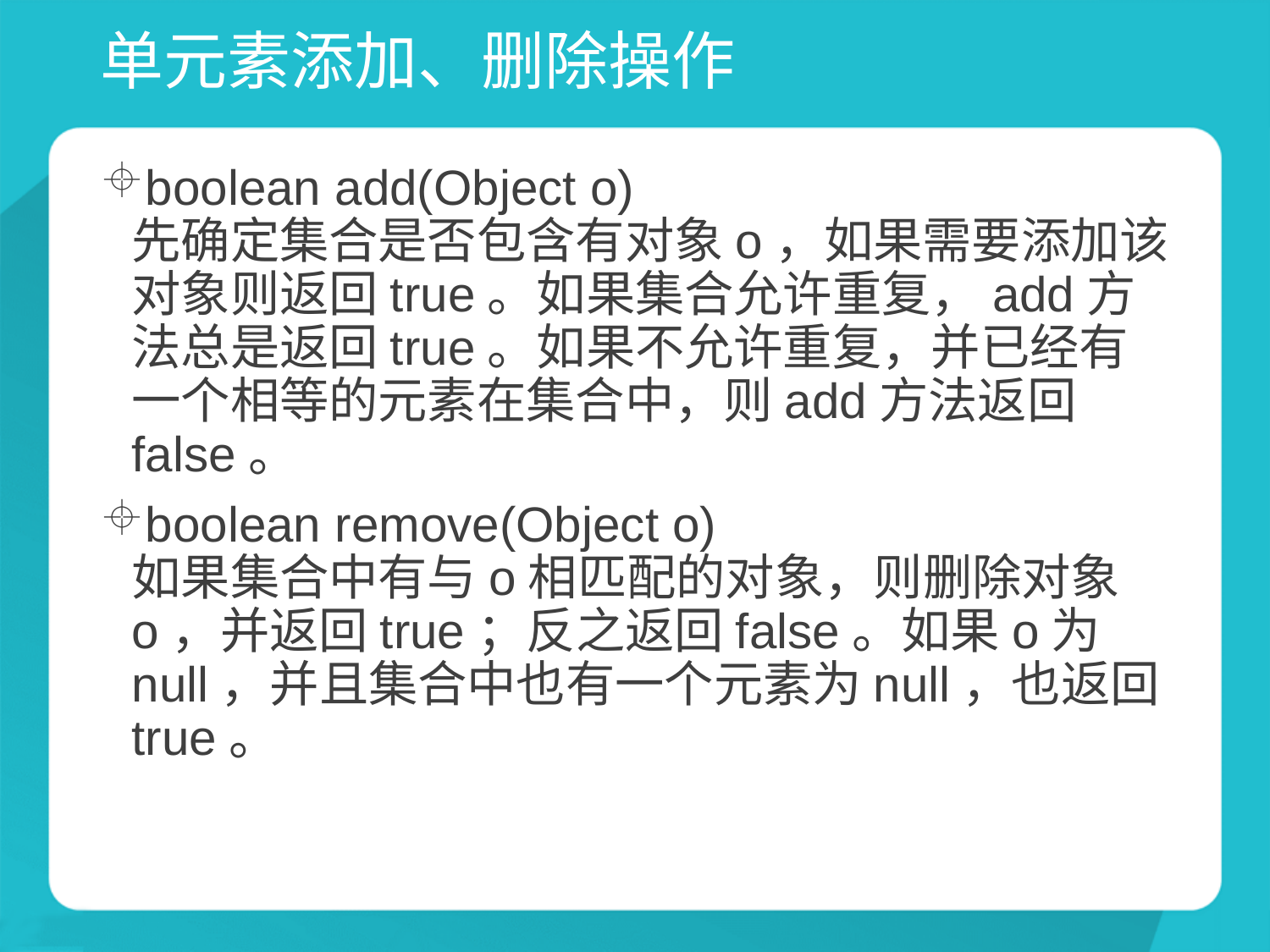

# 单元素添加、删除操作
boolean add(Object o)
先确定集合是否包含有对象o，如果需要添加该对象则返回true。如果集合允许重复，add方法总是返回true。如果不允许重复，并已经有一个相等的元素在集合中，则add方法返回false。
boolean remove(Object o)
如果集合中有与o相匹配的对象，则删除对象o，并返回true；反之返回false。如果o为null，并且集合中也有一个元素为null，也返回true。